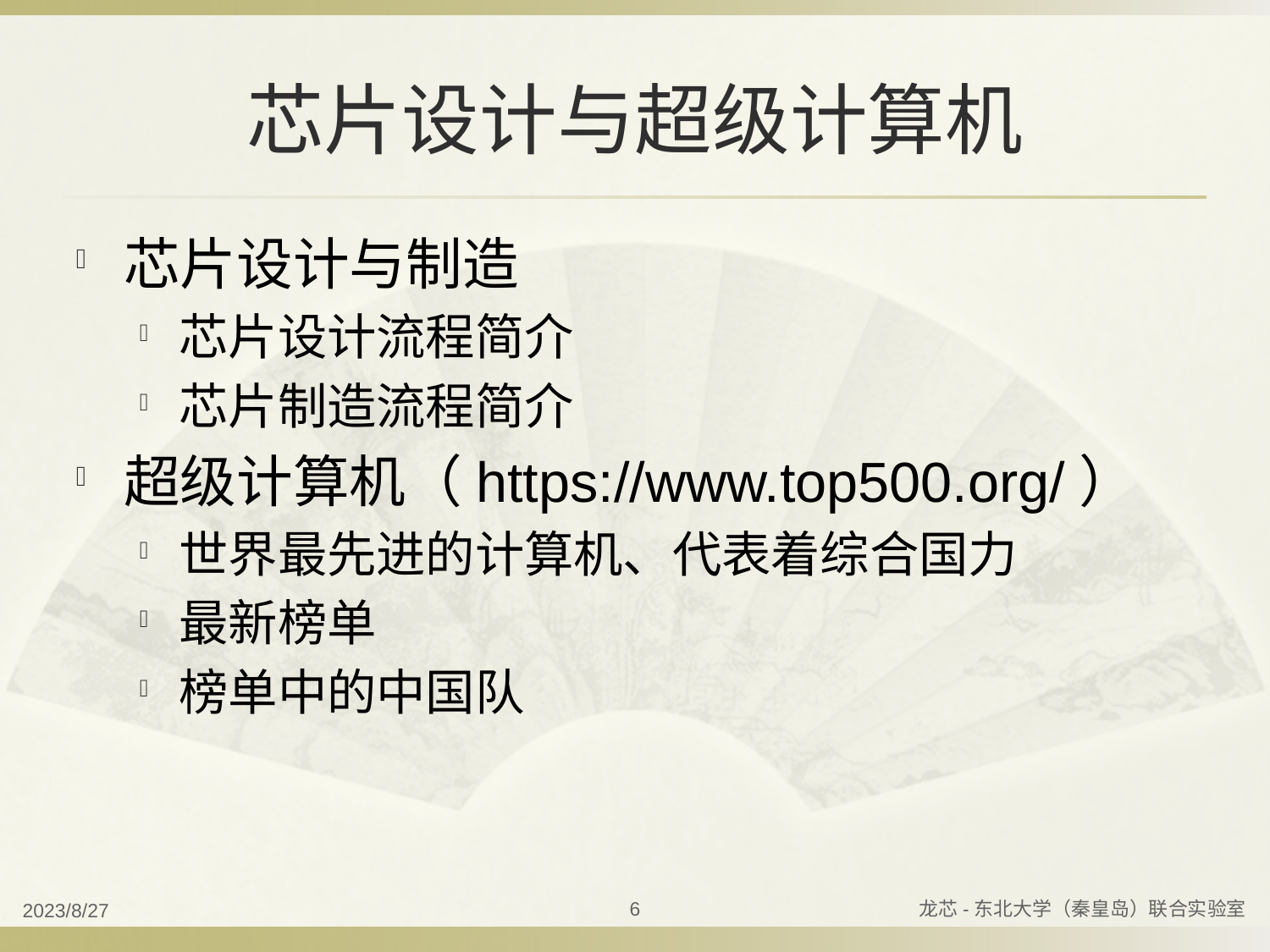

# 芯片设计与超级计算机
芯片设计与制造
芯片设计流程简介
芯片制造流程简介
超级计算机（https://www.top500.org/）
世界最先进的计算机、代表着综合国力
最新榜单
榜单中的中国队
2023/8/27
6
龙芯-东北大学（秦皇岛）联合实验室